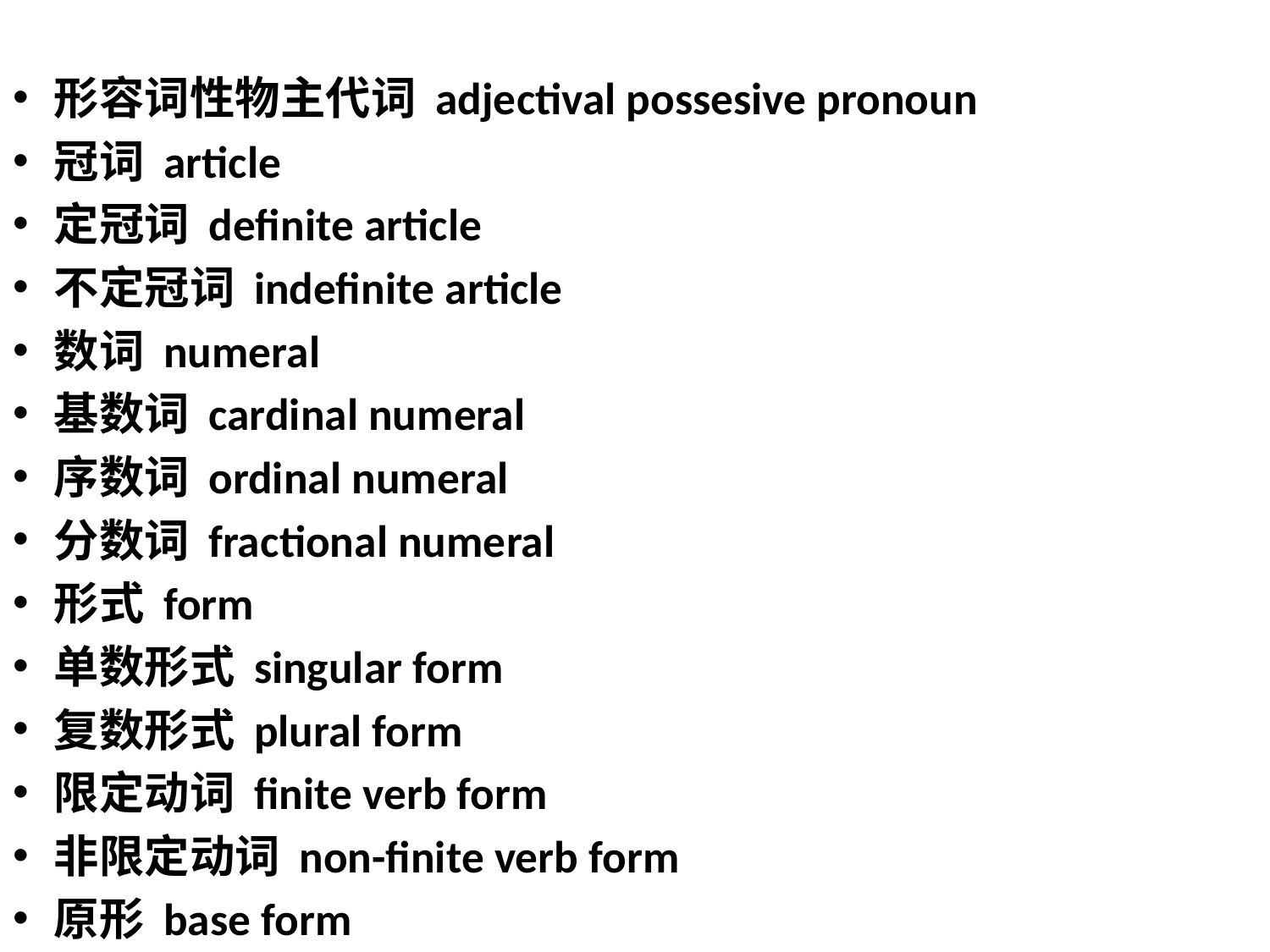

形容词性物主代词 adjectival possesive pronoun
冠词 article
定冠词 definite article
不定冠词 indefinite article
数词 numeral
基数词 cardinal numeral
序数词 ordinal numeral
分数词 fractional numeral
形式 form
单数形式 singular form
复数形式 plural form
限定动词 finite verb form
非限定动词 non-finite verb form
原形 base form